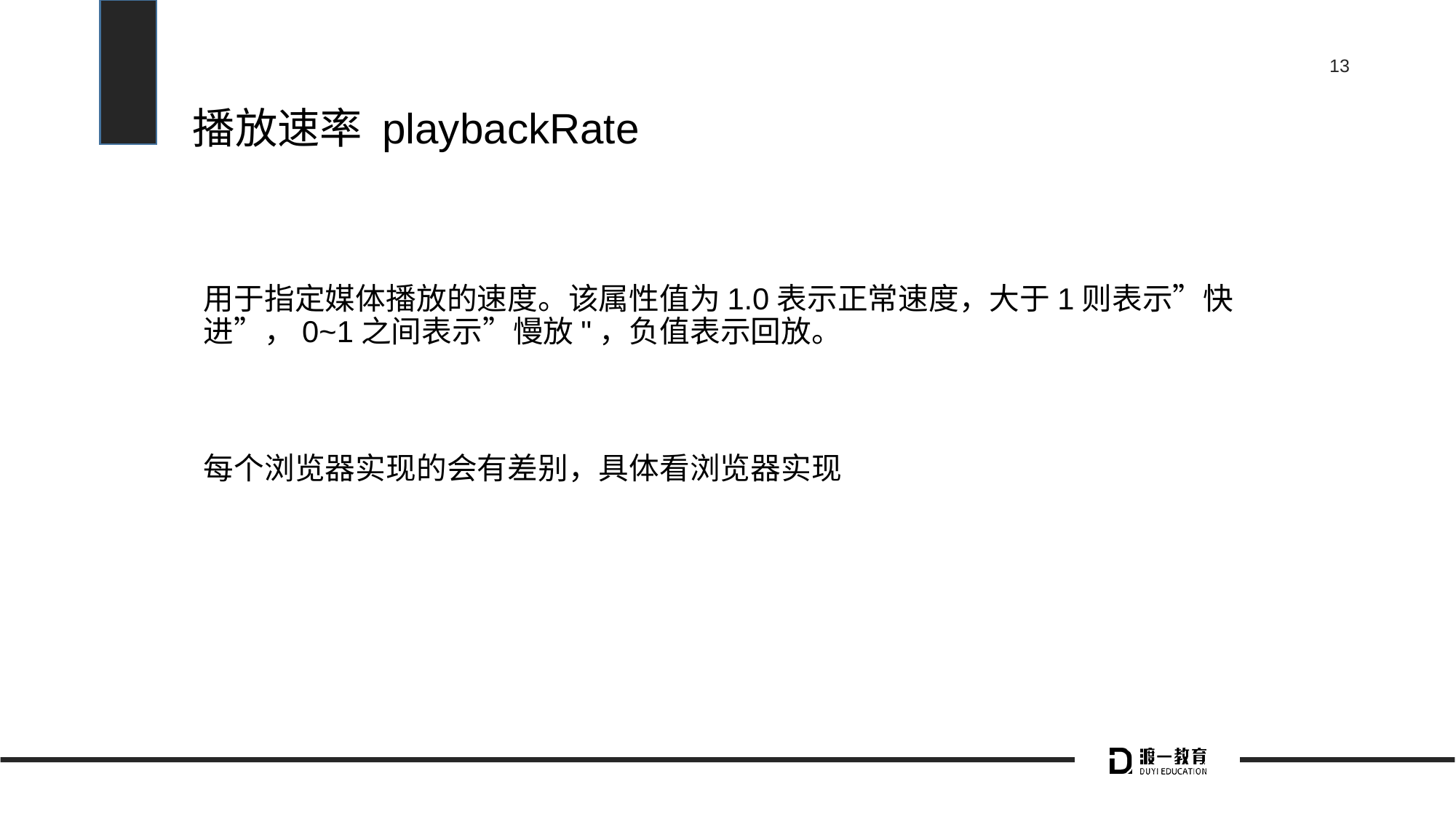

# 播放速率 playbackRate

用于指定媒体播放的速度。该属性值为1.0表示正常速度，大于1则表示”快进”，0~1之间表示”慢放"，负值表示回放。

每个浏览器实现的会有差别，具体看浏览器实现